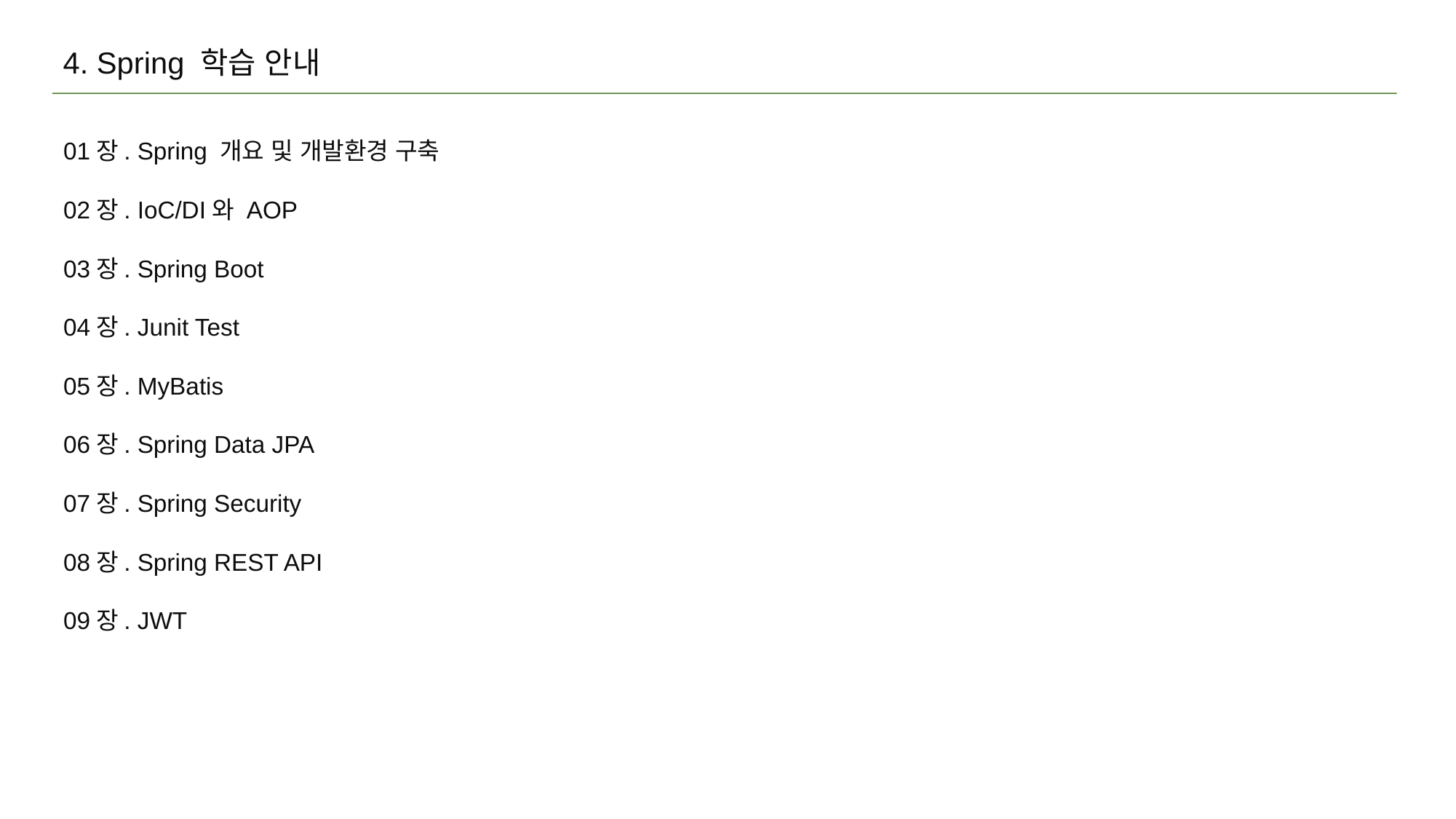

# 4. Spring 학습 안내
01장. Spring 개요 및 개발환경 구축
02장. IoC/DI와 AOP
03장. Spring Boot
04장. Junit Test
05장. MyBatis
06장. Spring Data JPA
07장. Spring Security
08장. Spring REST API
09장. JWT